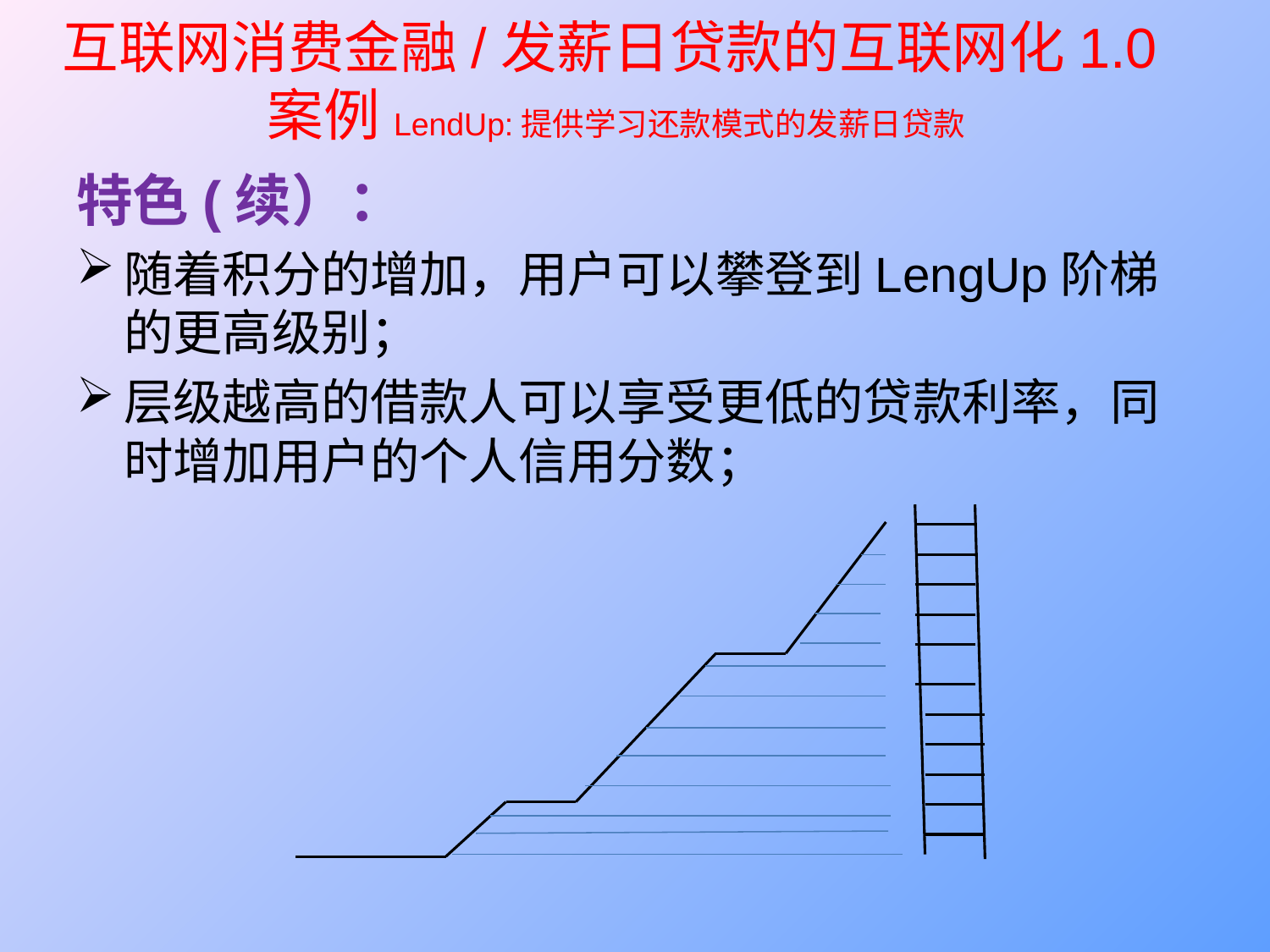

# 互联网消费金融/发薪日贷款的互联网化1.0案例LendUp:提供学习还款模式的发薪日贷款
特色(续）：
随着积分的增加，用户可以攀登到LengUp阶梯的更高级别；
层级越高的借款人可以享受更低的贷款利率，同时增加用户的个人信用分数；